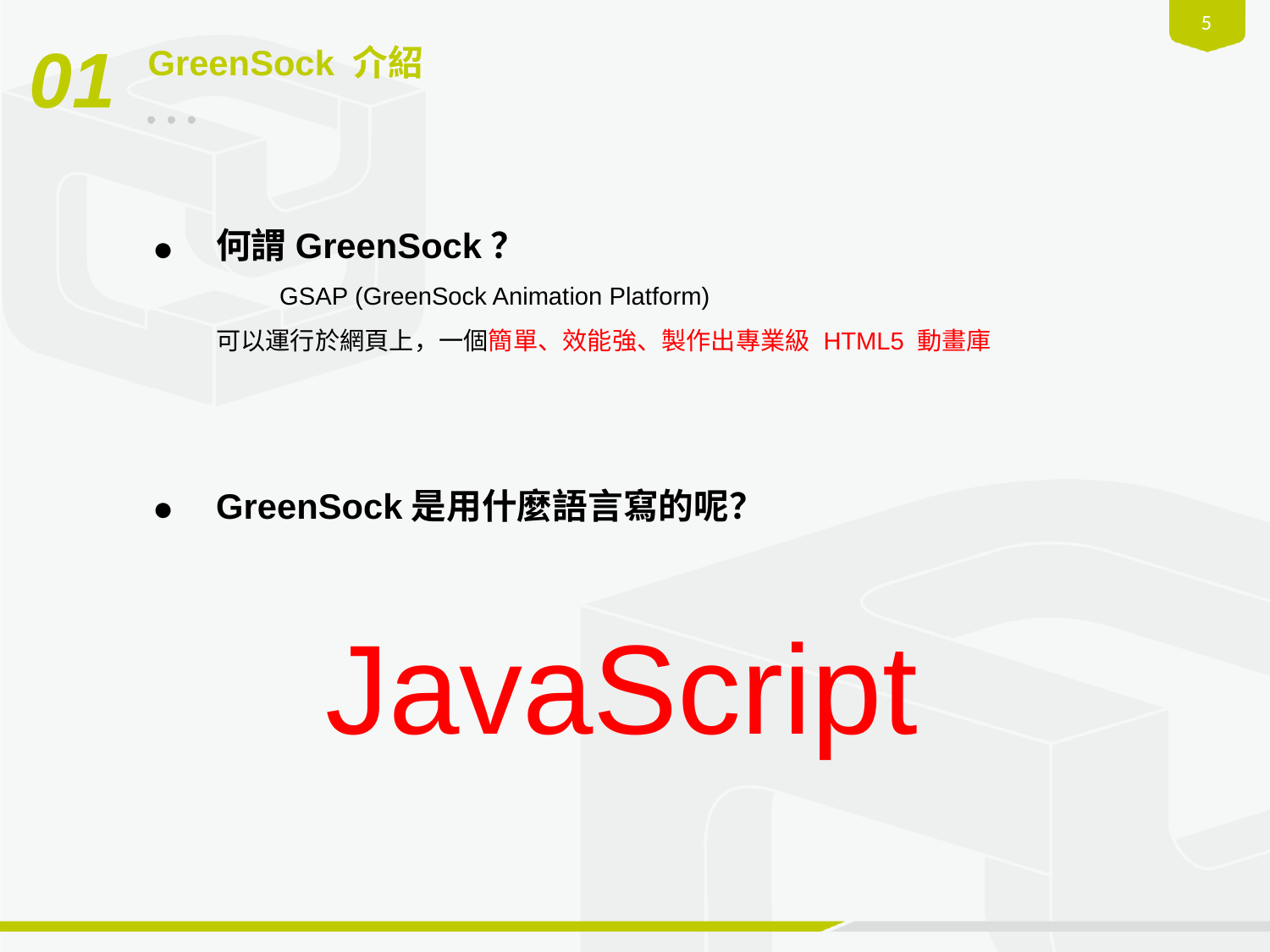

5
01
GreenSock 介紹
何謂GreenSock？
	GSAP (GreenSock Animation Platform)
可以運行於網頁上，一個簡單、效能強、製作出專業級 HTML5 動畫庫

GreenSock是用什麼語言寫的呢？
JavaScript